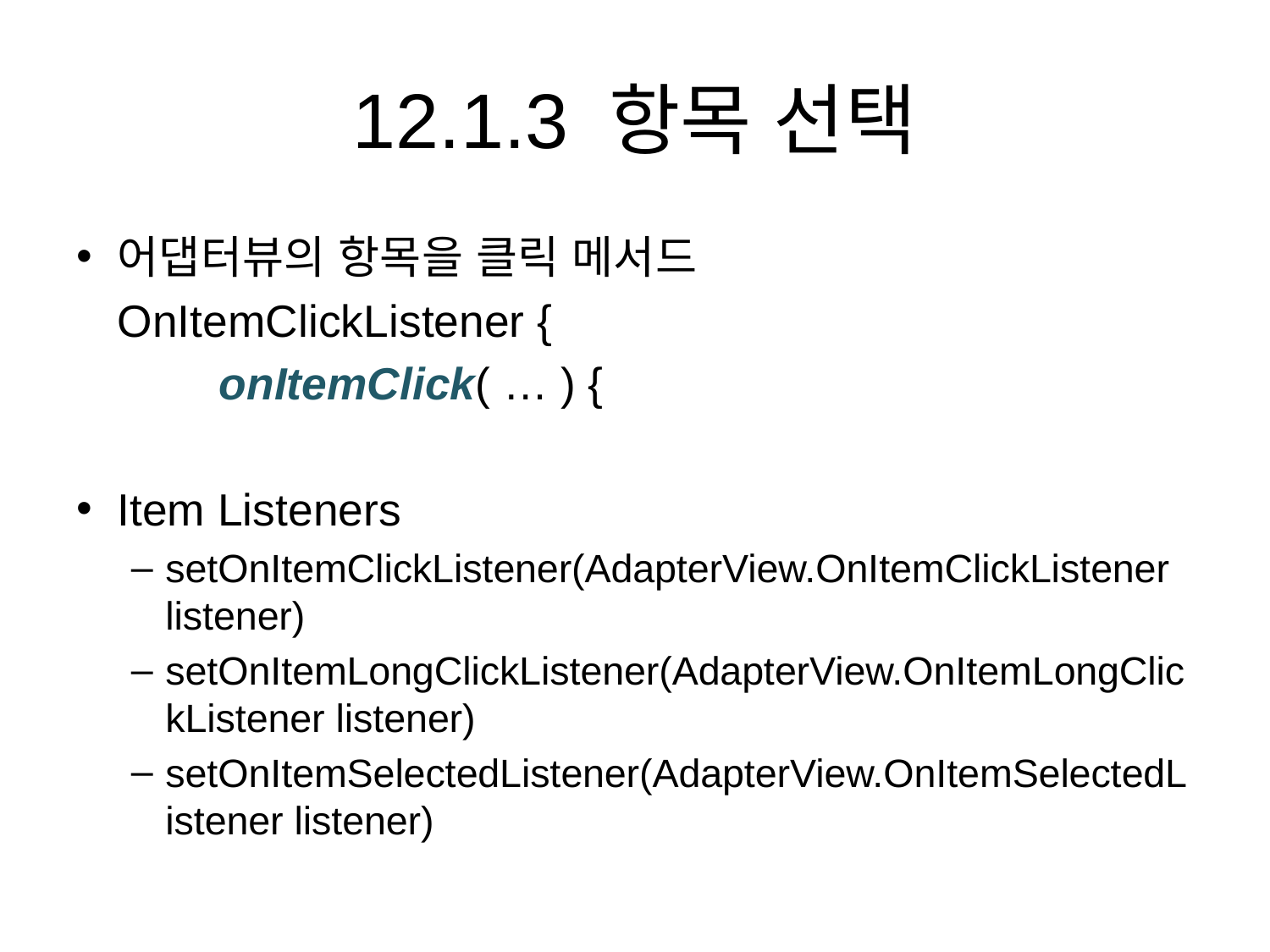

# 12.1.3 항목 선택
어댑터뷰의 항목을 클릭 메서드
	OnItemClickListener {
		onItemClick( … ) {

Item Listeners
setOnItemClickListener(AdapterView.OnItemClickListener listener)
setOnItemLongClickListener(AdapterView.OnItemLongClickListener listener)
setOnItemSelectedListener(AdapterView.OnItemSelectedListener listener)